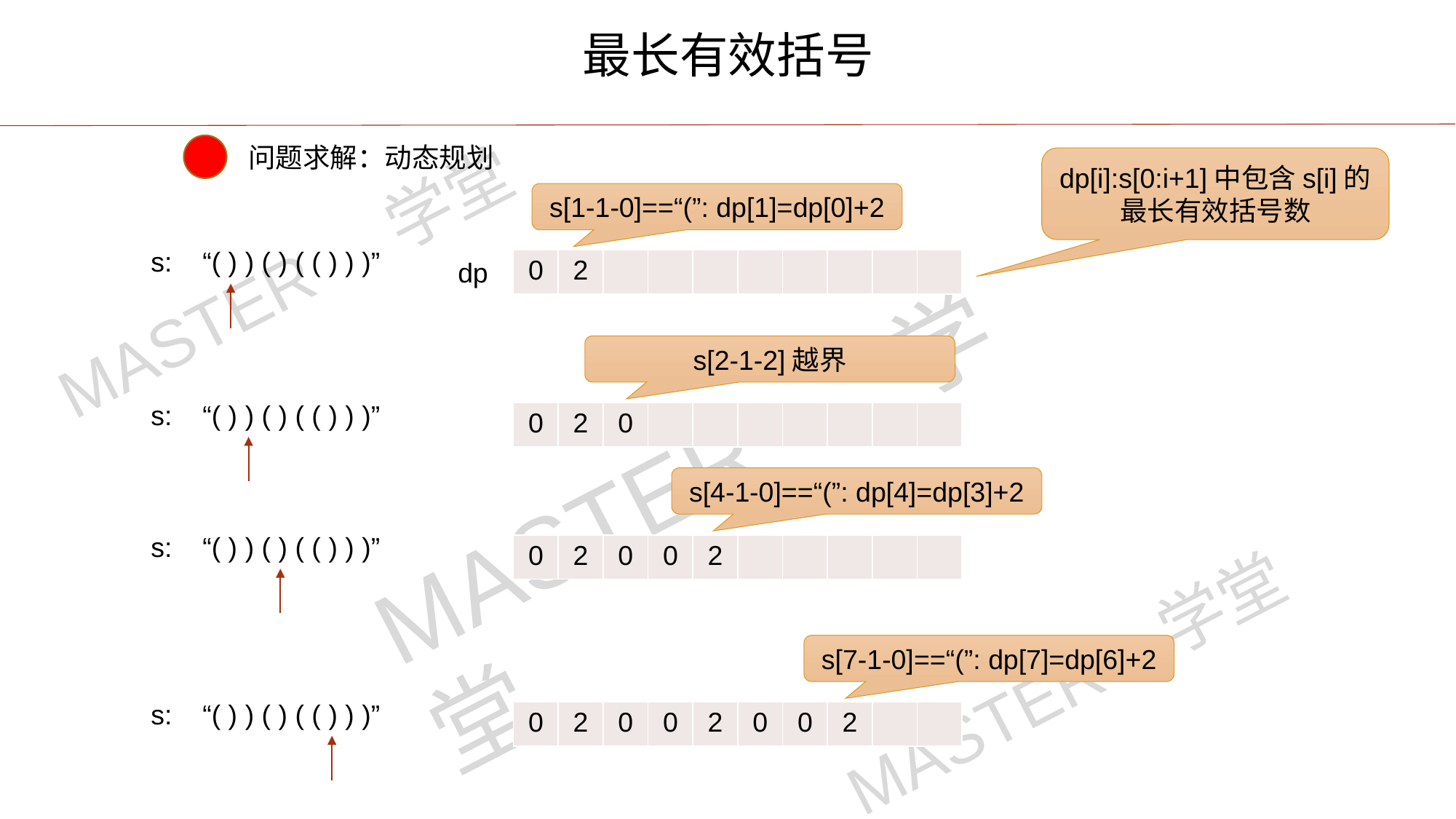

最长有效括号
问题求解：动态规划

dp[i]:s[0:i+1]中包含s[i]的最长有效括号数
s[1-1-0]==“(”: dp[1]=dp[0]+2
s:    “( ) ) ( ) ( ( ) ) )”
| 0 | 2 |  |  |  |  |  |  |  |  |
| --- | --- | --- | --- | --- | --- | --- | --- | --- | --- |
dp
s[2-1-2]越界
s:    “( ) ) ( ) ( ( ) ) )”
| 0 | 2 | 0 |  |  |  |  |  |  |  |
| --- | --- | --- | --- | --- | --- | --- | --- | --- | --- |
s[4-1-0]==“(”: dp[4]=dp[3]+2
s:    “( ) ) ( ) ( ( ) ) )”
| 0 | 2 | 0 | 0 | 2 |  |  |  |  |  |
| --- | --- | --- | --- | --- | --- | --- | --- | --- | --- |
s[7-1-0]==“(”: dp[7]=dp[6]+2
s:    “( ) ) ( ) ( ( ) ) )”
| 0 | 2 | 0 | 0 | 2 | 0 | 0 | 2 |  |  |
| --- | --- | --- | --- | --- | --- | --- | --- | --- | --- |